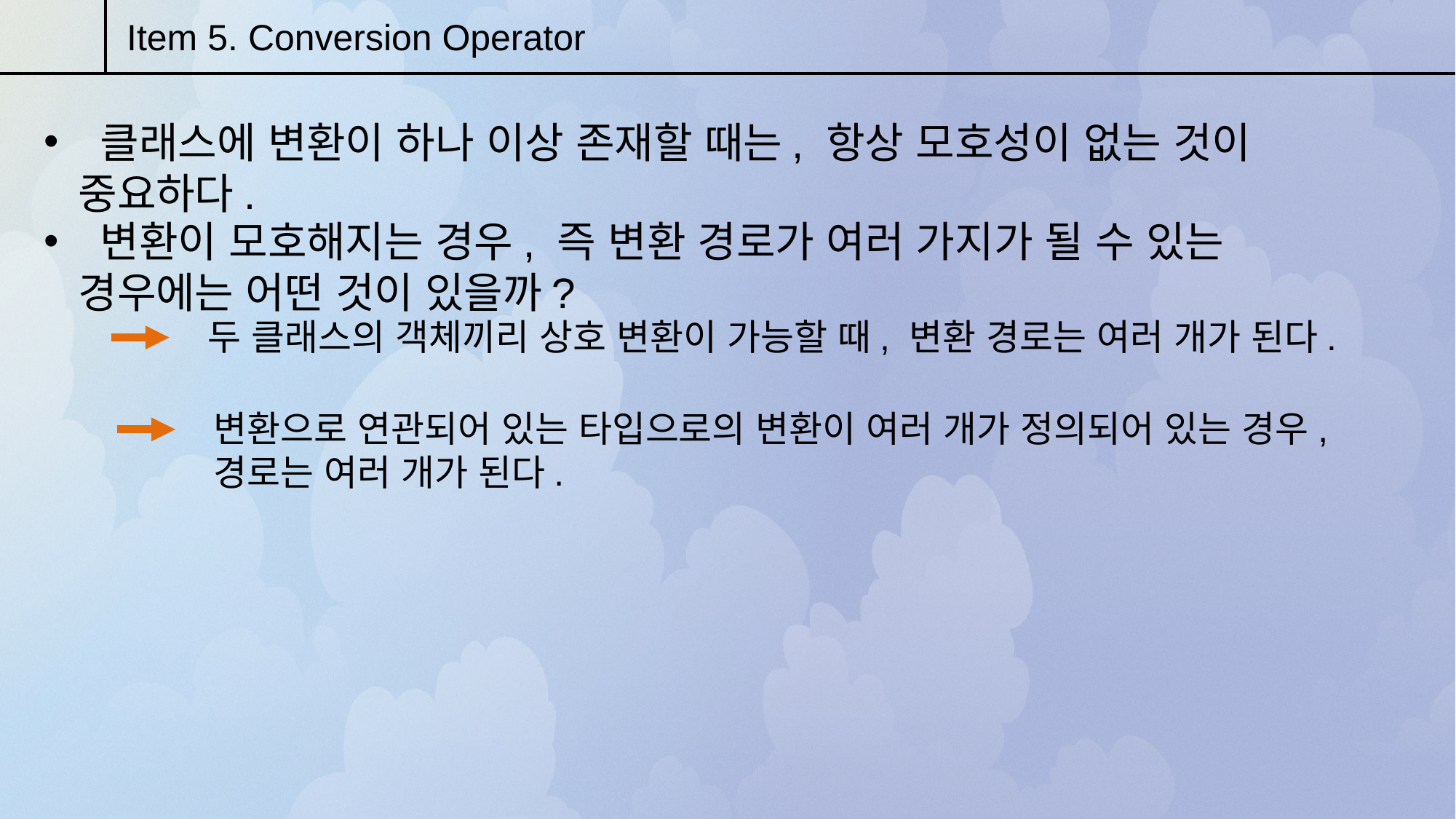

Item 5. Conversion Operator
 클래스에 변환이 하나 이상 존재할 때는, 항상 모호성이 없는 것이 중요하다.
 변환이 모호해지는 경우, 즉 변환 경로가 여러 가지가 될 수 있는 경우에는 어떤 것이 있을까?
두 클래스의 객체끼리 상호 변환이 가능할 때, 변환 경로는 여러 개가 된다.
변환으로 연관되어 있는 타입으로의 변환이 여러 개가 정의되어 있는 경우, 경로는 여러 개가 된다.